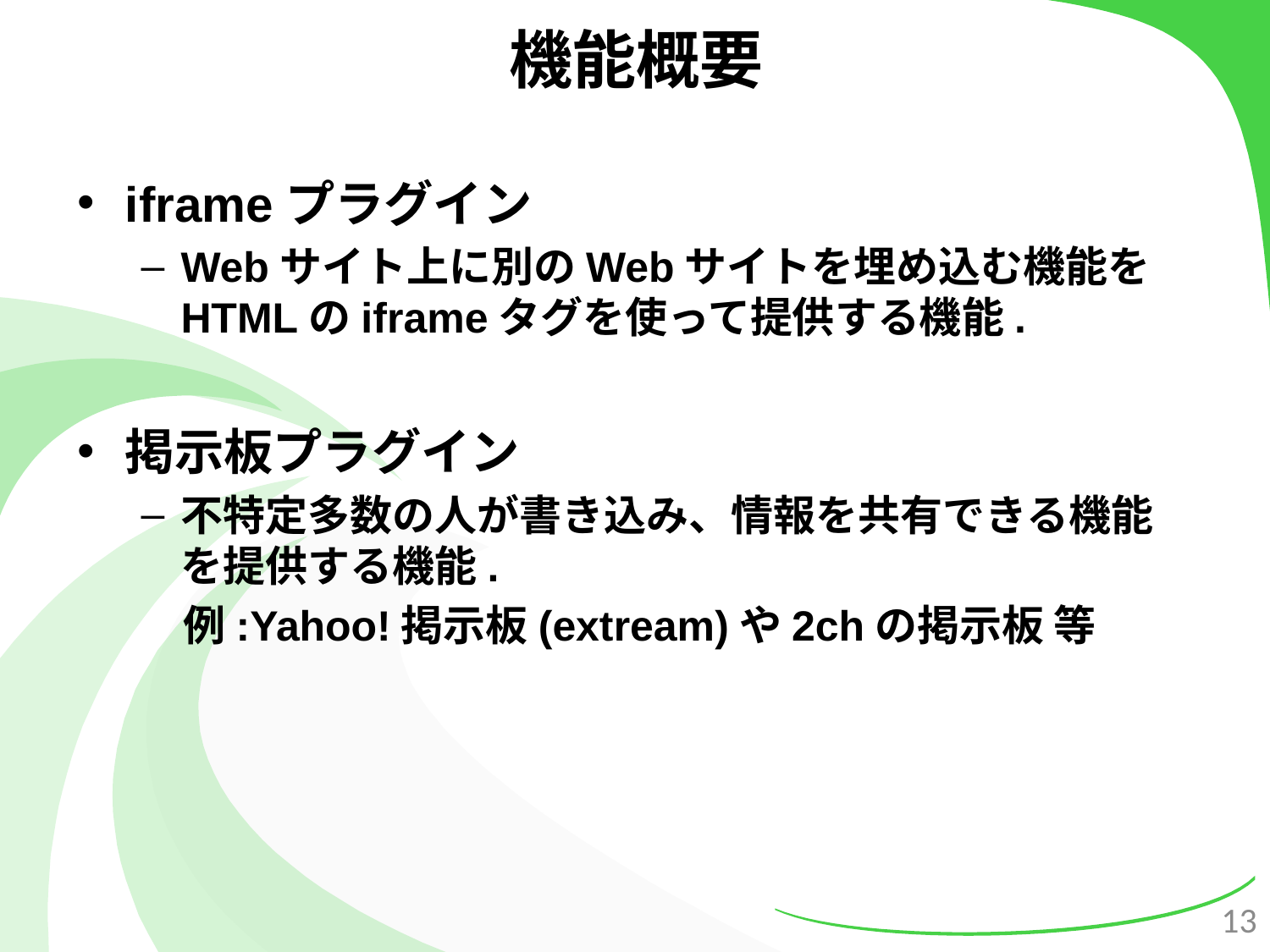

# 機能概要
iframeプラグイン
Webサイト上に別のWebサイトを埋め込む機能をHTMLのiframeタグを使って提供する機能.

掲示板プラグイン
不特定多数の人が書き込み、情報を共有できる機能を提供する機能.
　例:Yahoo!掲示板(extream)や2chの掲示板 等
13